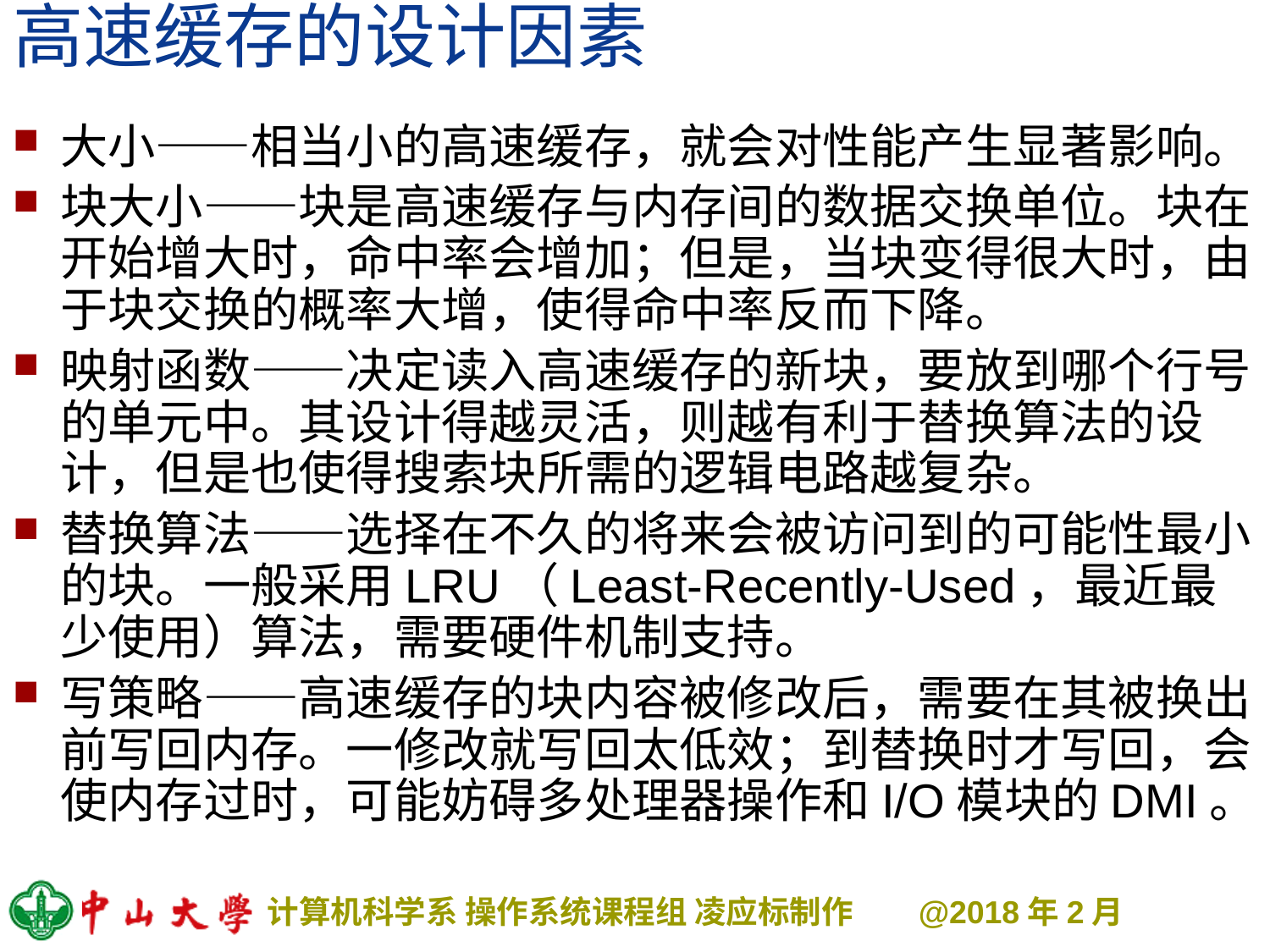

# 高速缓存的设计因素
大小——相当小的高速缓存，就会对性能产生显著影响。
块大小——块是高速缓存与内存间的数据交换单位。块在开始增大时，命中率会增加；但是，当块变得很大时，由于块交换的概率大增，使得命中率反而下降。
映射函数——决定读入高速缓存的新块，要放到哪个行号的单元中。其设计得越灵活，则越有利于替换算法的设计，但是也使得搜索块所需的逻辑电路越复杂。
替换算法——选择在不久的将来会被访问到的可能性最小的块。一般采用LRU（Least-Recently-Used，最近最少使用）算法，需要硬件机制支持。
写策略——高速缓存的块内容被修改后，需要在其被换出前写回内存。一修改就写回太低效；到替换时才写回，会使内存过时，可能妨碍多处理器操作和I/O模块的DMI。